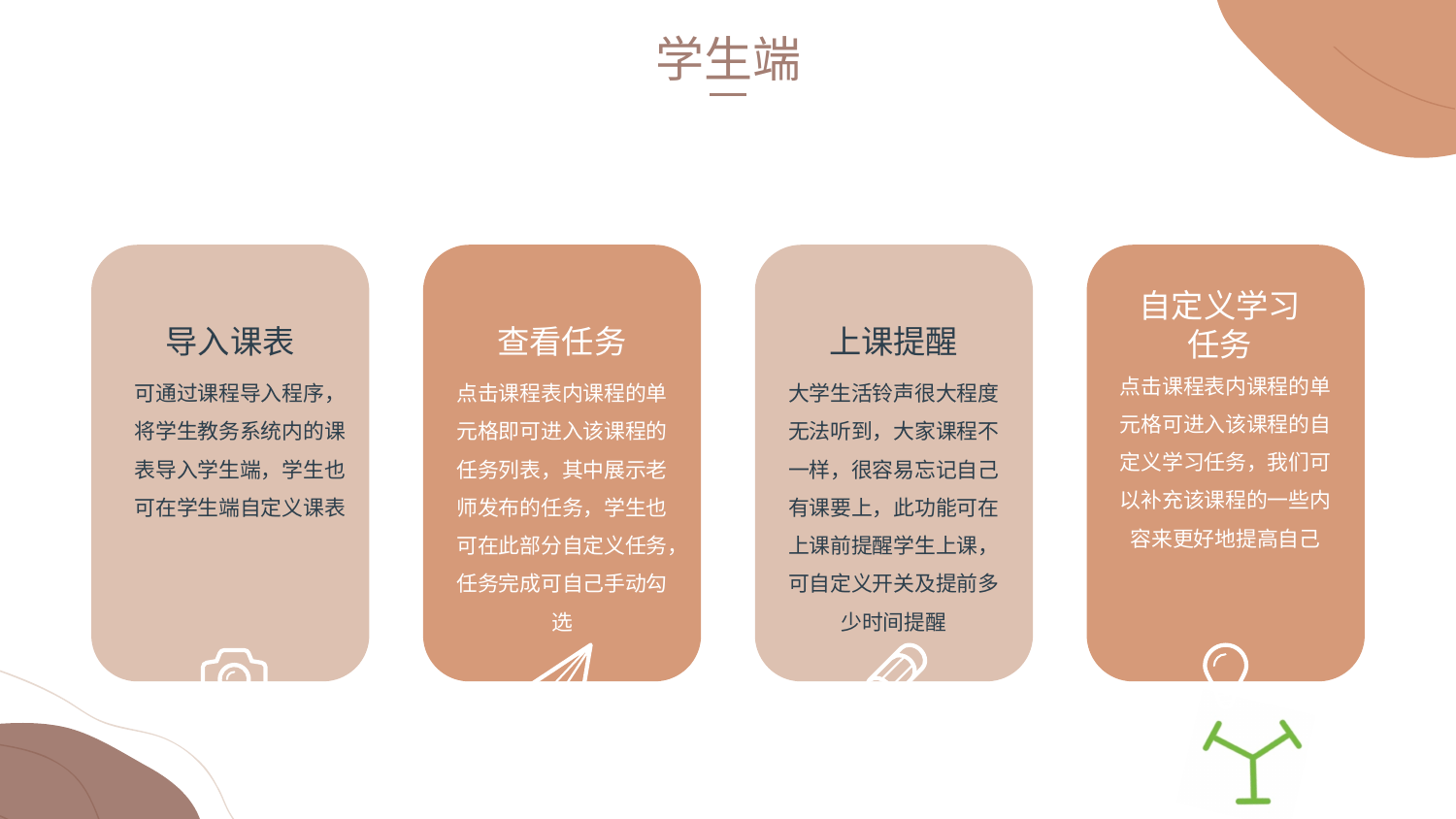

学生端

自定义学习任务
导入课表
查看任务
上课提醒
点击课程表内课程的单元格可进入该课程的自定义学习任务，我们可以补充该课程的一些内容来更好地提高自己
可通过课程导入程序，将学生教务系统内的课表导入学生端，学生也可在学生端自定义课表
点击课程表内课程的单元格即可进入该课程的任务列表，其中展示老师发布的任务，学生也可在此部分自定义任务，任务完成可自己手动勾选
大学生活铃声很大程度无法听到，大家课程不一样，很容易忘记自己有课要上，此功能可在上课前提醒学生上课，可自定义开关及提前多少时间提醒